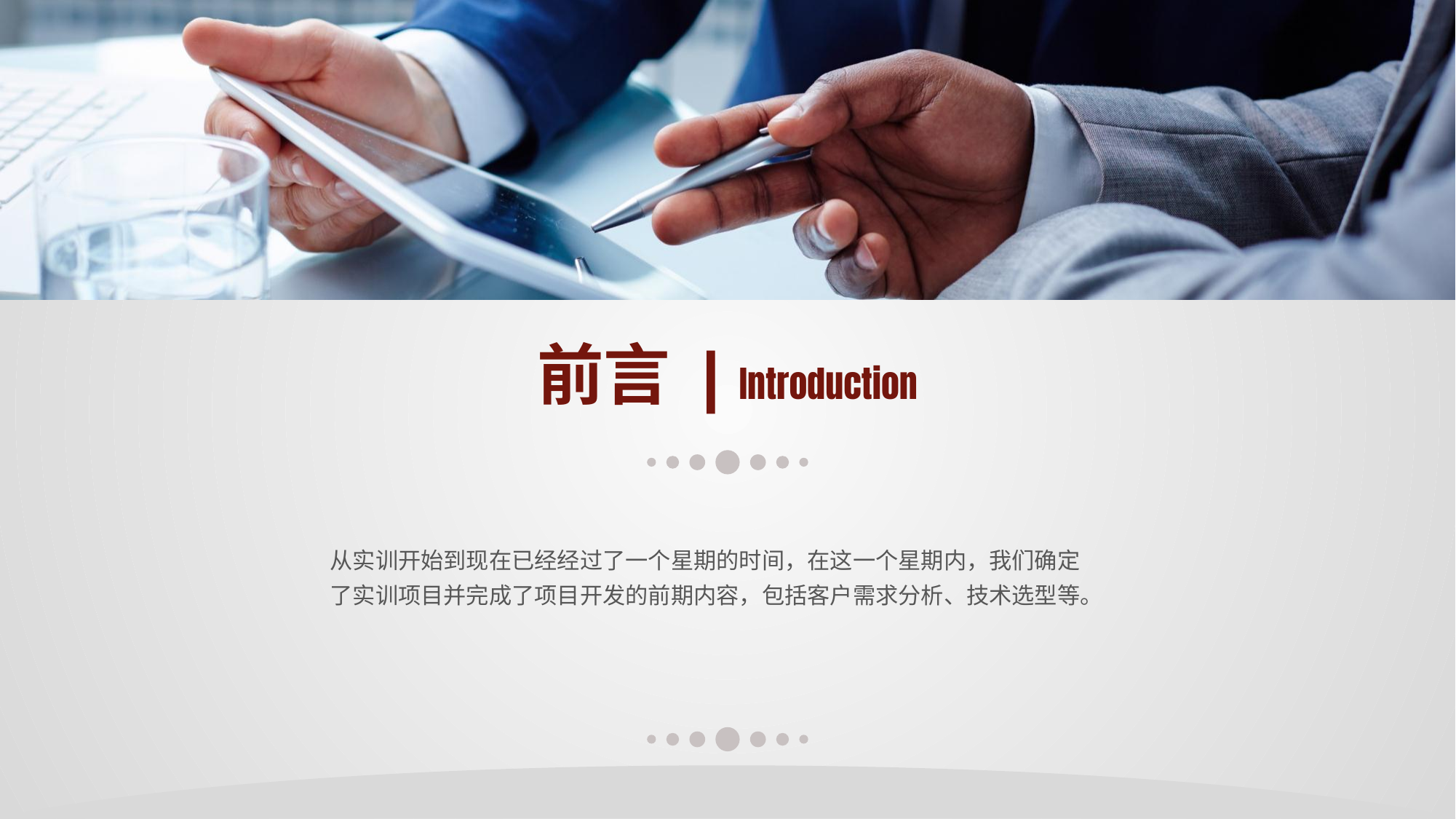

前言 | Introduction

从实训开始到现在已经经过了一个星期的时间，在这一个星期内，我们确定了实训项目并完成了项目开发的前期内容，包括客户需求分析、技术选型等。